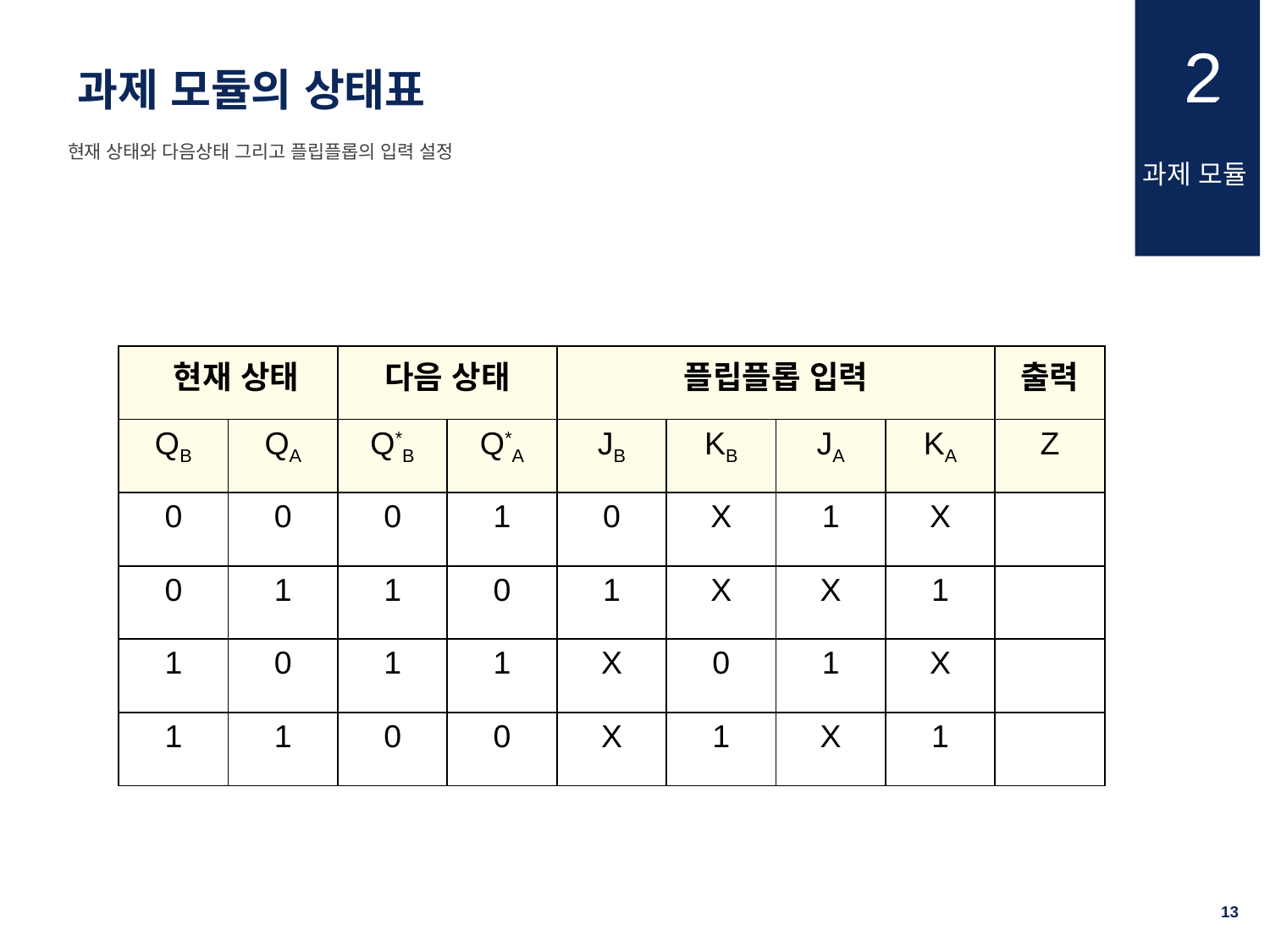

2

과제 모듈의 상태표
현재 상태와 다음상태 그리고 플립플롭의 입력 설정
과제 모듈
| 현재 상태 |  | 다음 상태 |  | 플립플롭 입력 |  |  |  | 출력 |
| --- | --- | --- | --- | --- | --- | --- | --- | --- |
| QB | QA | Q\*B | Q\*A | JB | KB | JA | KA | Z |
| 0 | 0 | 0 | 1 | 0 | X | 1 | X |  |
| 0 | 1 | 1 | 0 | 1 | X | X | 1 |  |
| 1 | 0 | 1 | 1 | X | 0 | 1 | X |  |
| 1 | 1 | 0 | 0 | X | 1 | X | 1 |  |
13